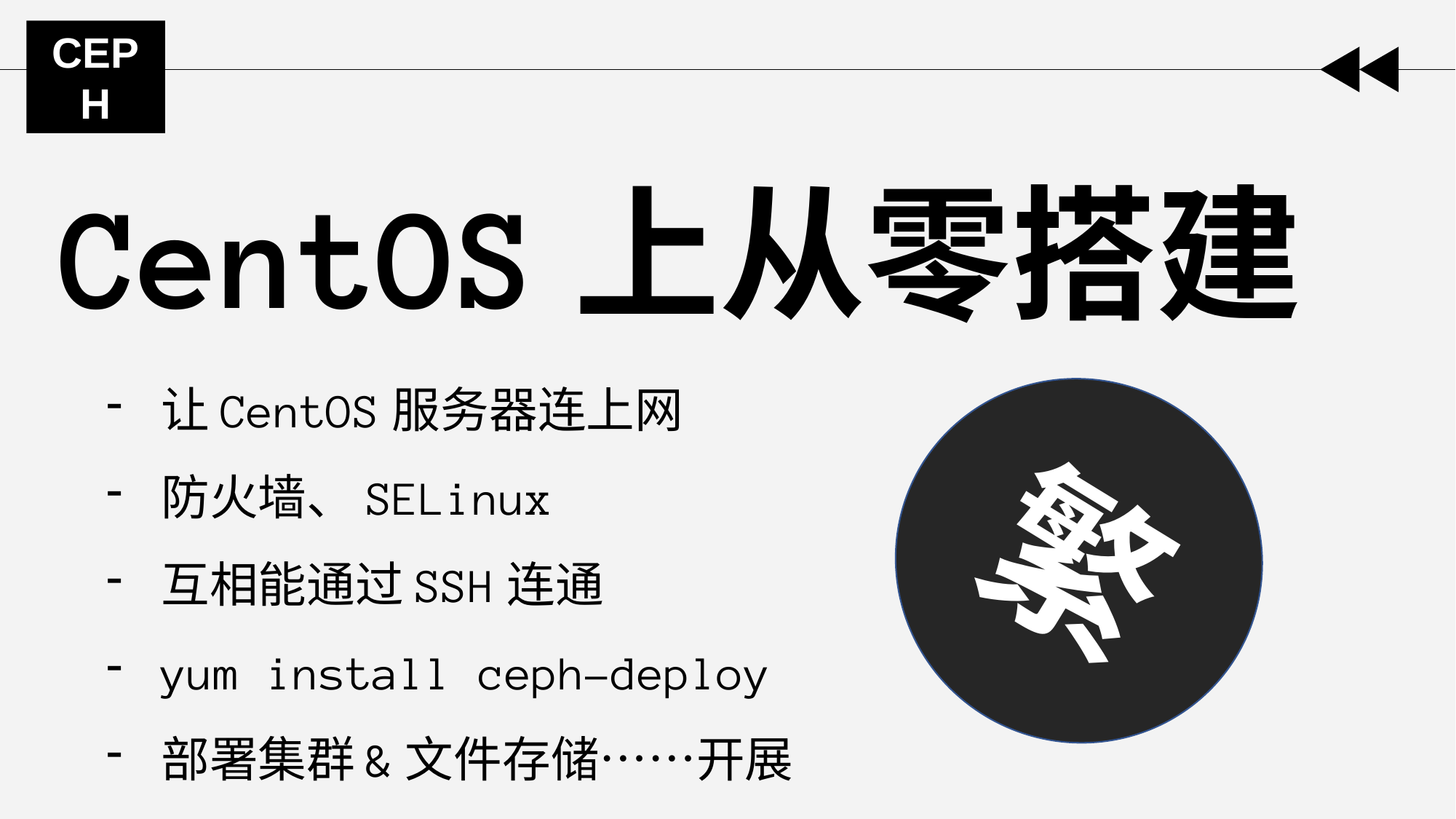

CEPH

CentOS上从零搭建
让CentOS服务器连上网
防火墙、SELinux
互相能通过SSH连通
yum install ceph-deploy
部署集群&文件存储……开展验证
繁